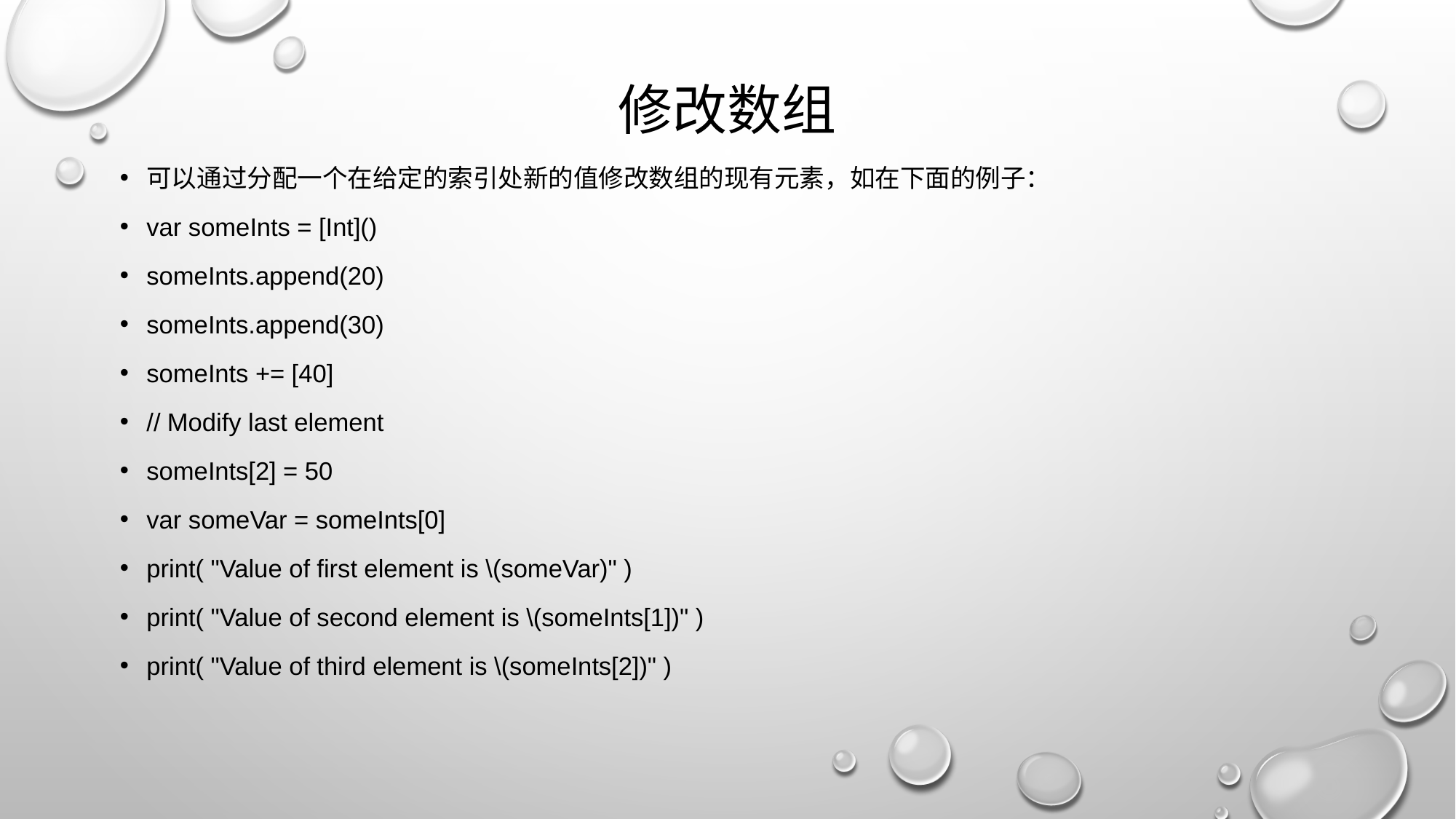

# 修改数组
可以通过分配一个在给定的索引处新的值修改数组的现有元素，如在下面的例子：
var someInts = [Int]()
someInts.append(20)
someInts.append(30)
someInts += [40]
// Modify last element
someInts[2] = 50
var someVar = someInts[0]
print( "Value of first element is \(someVar)" )
print( "Value of second element is \(someInts[1])" )
print( "Value of third element is \(someInts[2])" )